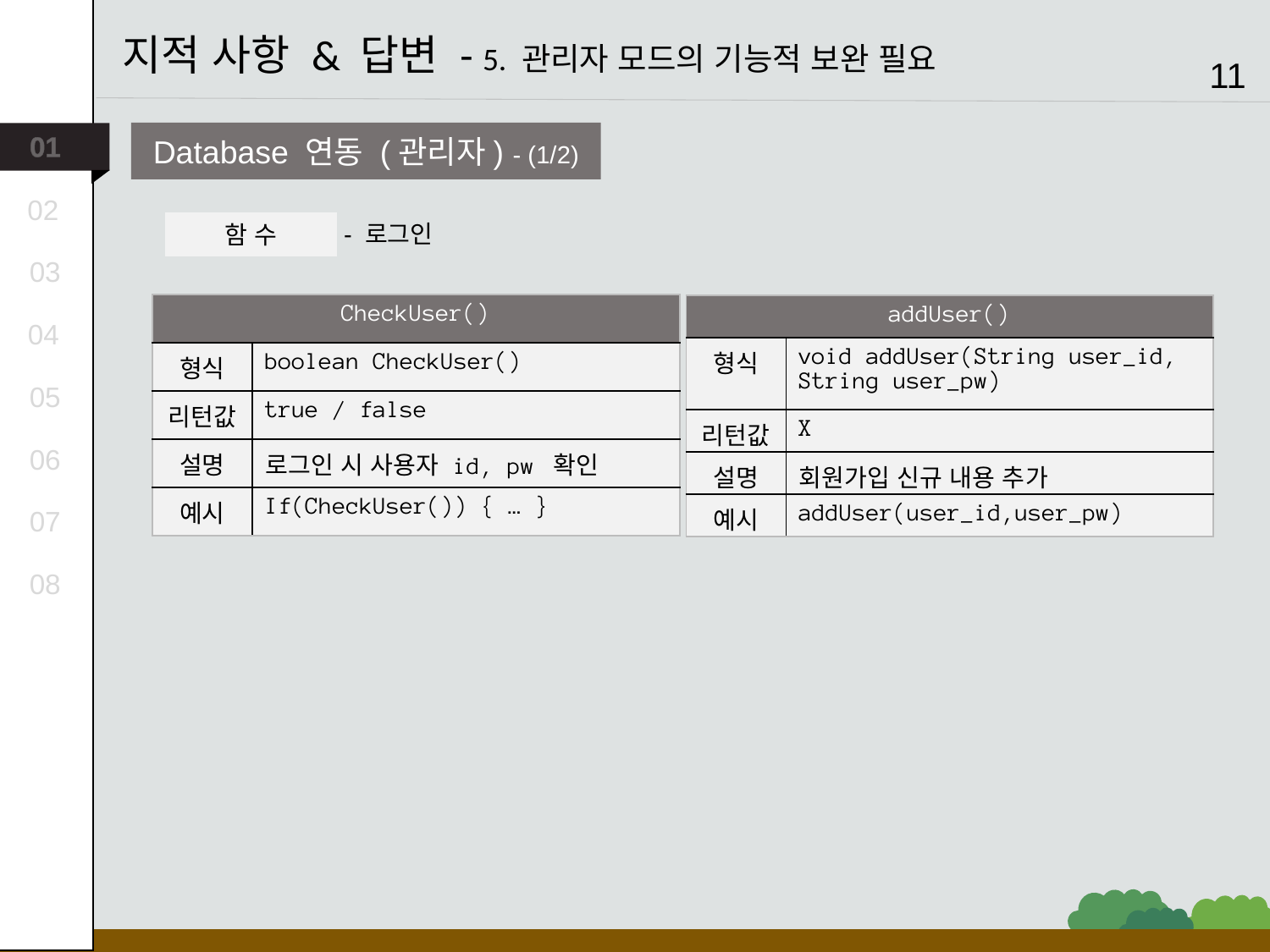

지적 사항 & 답변 - 5. 관리자 모드의 기능적 보완 필요
11
01
Database 연동 (관리자) - (1/2)

02
- 로그인
함 수
03
| CheckUser() |  |
| --- | --- |
| 형식 | boolean CheckUser() |
| 리턴값 | true / false |
| 설명 | 로그인 시 사용자 id, pw 확인 |
| 예시 | If(CheckUser()) { … } |
| addUser() |  |
| --- | --- |
| 형식 | void addUser(String user\_id, String user\_pw) |
| 리턴값 | X |
| 설명 | 회원가입 신규 내용 추가 |
| 예시 | addUser(user\_id,user\_pw) |

04
05
06
07
08